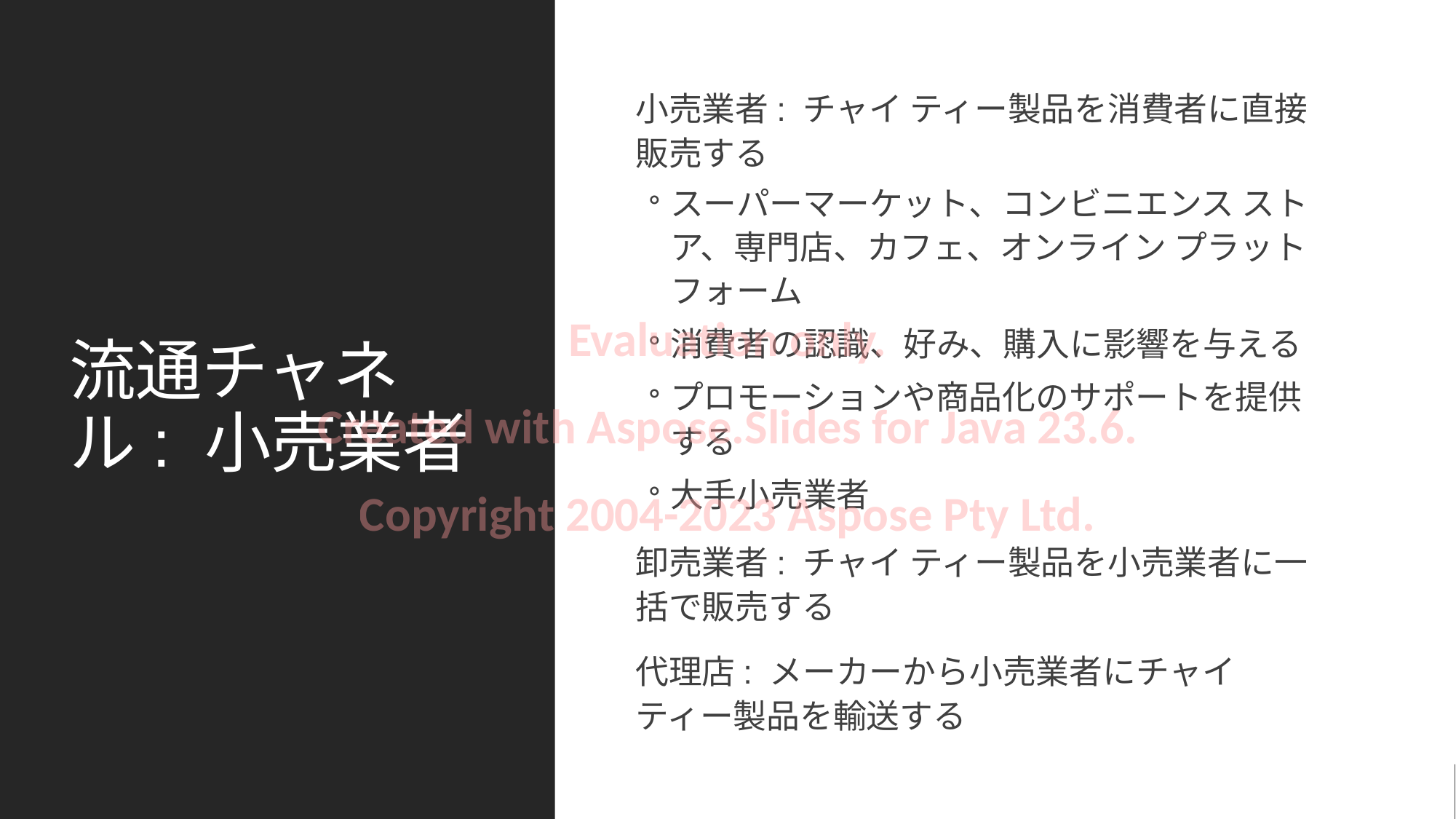

# 流通チャネル: 小売業者
小売業者: チャイ ティー製品を消費者に直接販売する
スーパーマーケット、コンビニエンス ストア、専門店、カフェ、オンライン プラットフォーム
消費者の認識、好み、購入に影響を与える
プロモーションや商品化のサポートを提供する
大手小売業者
卸売業者: チャイ ティー製品を小売業者に一括で販売する
代理店: メーカーから小売業者にチャイ ティー製品を輸送する
Evaluation only.
Created with Aspose.Slides for Java 23.6.
Copyright 2004-2023 Aspose Pty Ltd.